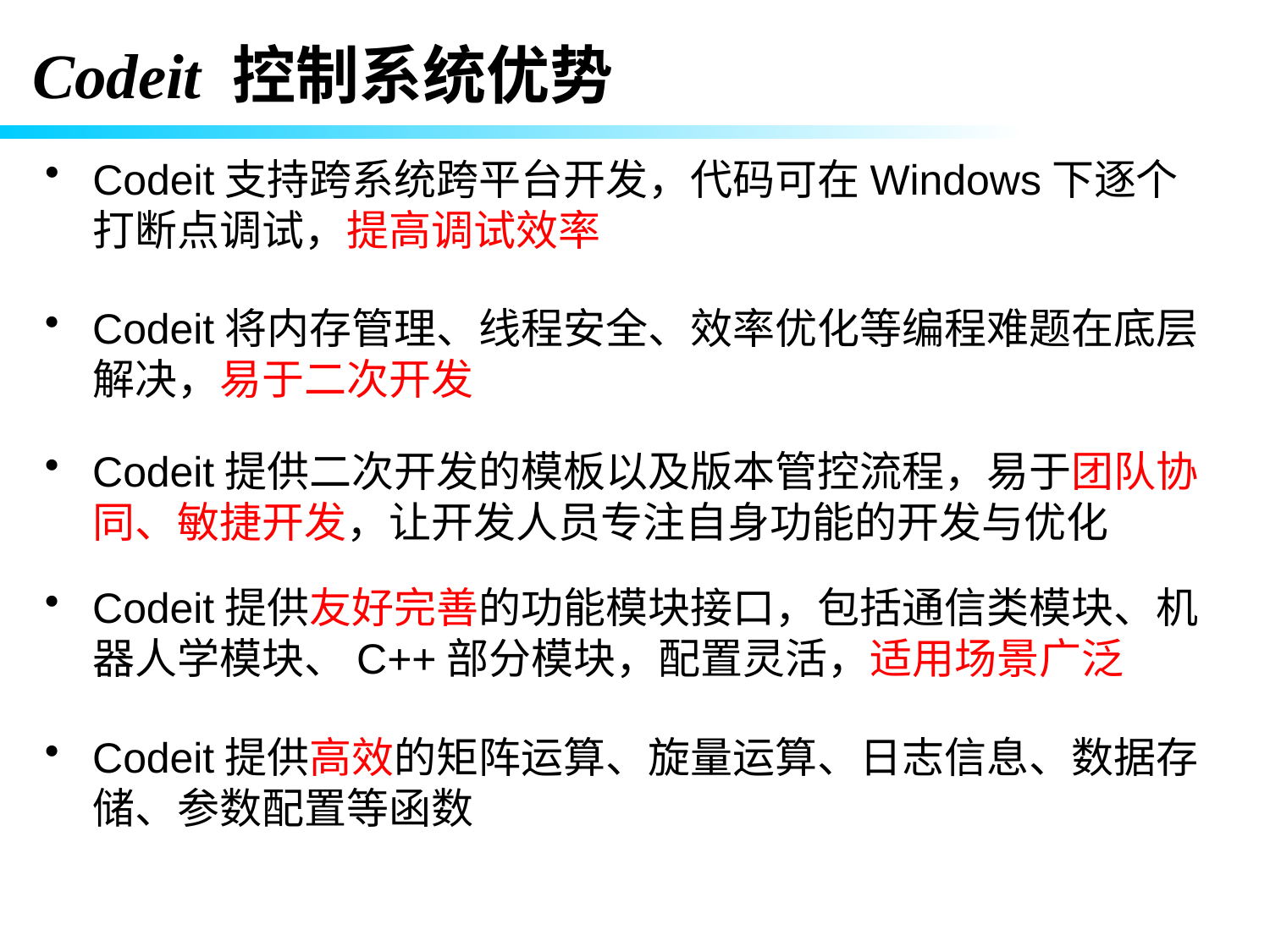

Codeit 控制系统优势

Codeit支持跨系统跨平台开发，代码可在Windows下逐个打断点调试，提高调试效率
Codeit将内存管理、线程安全、效率优化等编程难题在底层解决，易于二次开发
Codeit提供二次开发的模板以及版本管控流程，易于团队协同、敏捷开发，让开发人员专注自身功能的开发与优化
Codeit提供友好完善的功能模块接口，包括通信类模块、机器人学模块、C++部分模块，配置灵活，适用场景广泛
Codeit提供高效的矩阵运算、旋量运算、日志信息、数据存储、参数配置等函数